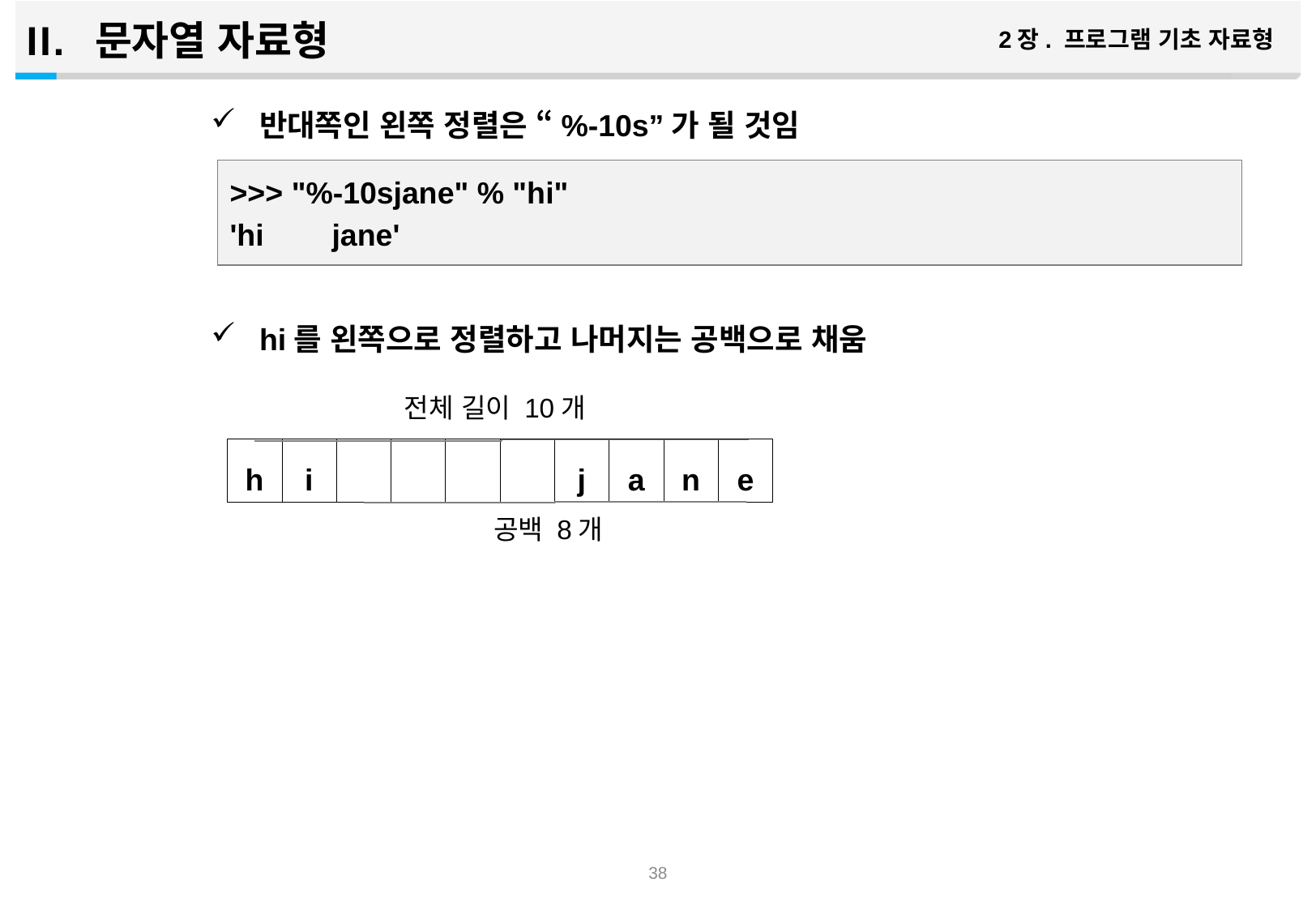

문자열 자료형
2장. 프로그램 기초 자료형
반대쪽인 왼쪽 정렬은 “%-10s”가 될 것임

hi를 왼쪽으로 정렬하고 나머지는 공백으로 채움
>>> "%-10sjane" % "hi"
'hi        jane'
전체 길이 10개
| h | i |  |  |  |  | j | a | n | e |
| --- | --- | --- | --- | --- | --- | --- | --- | --- | --- |
공백 8개
38